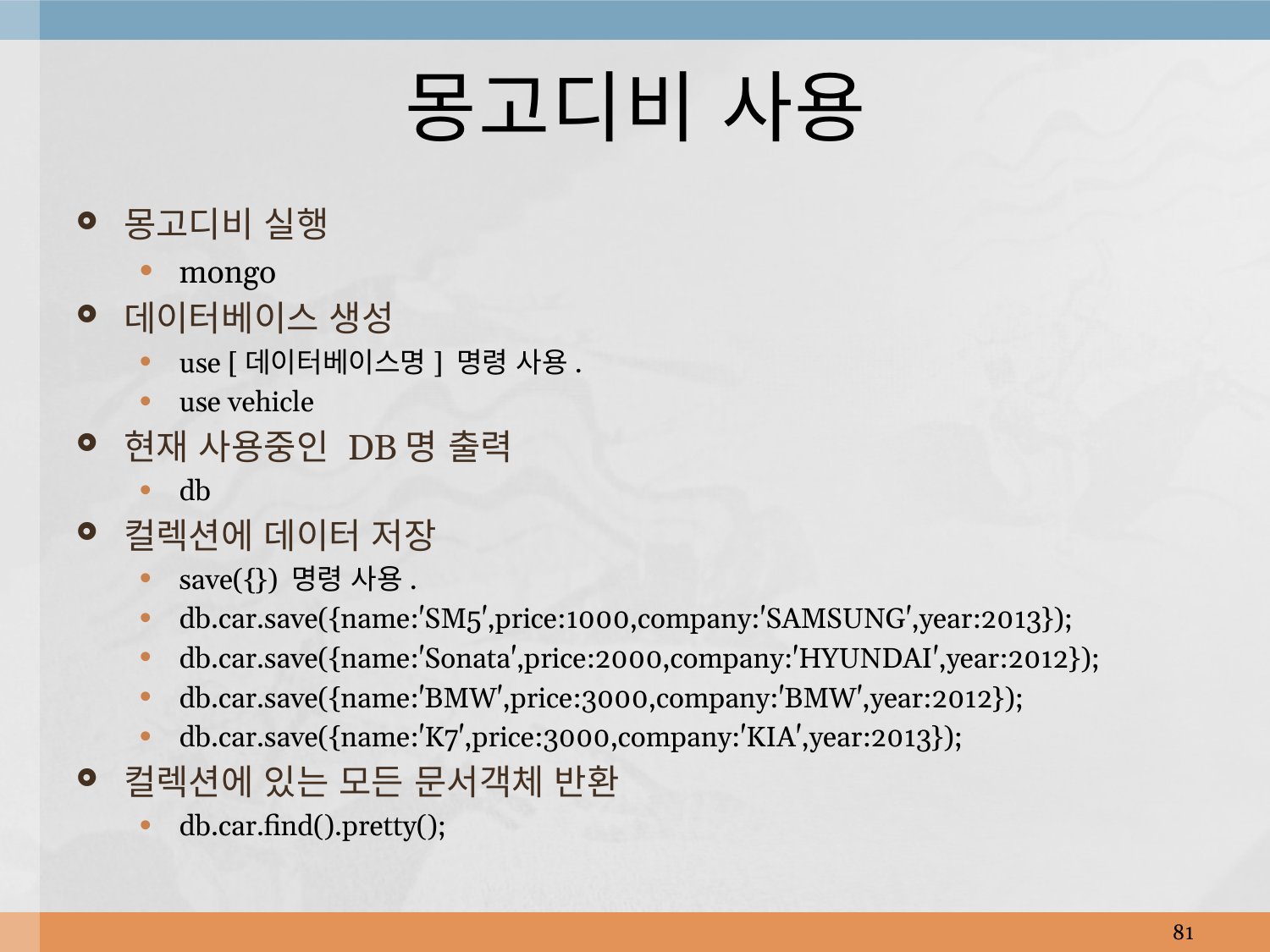

# 몽고디비 사용
몽고디비 실행
mongo
데이터베이스 생성
use [데이터베이스명] 명령 사용.
use vehicle
현재 사용중인 DB명 출력
db
컬렉션에 데이터 저장
save({}) 명령 사용.
db.car.save({name:'SM5',price:1000,company:'SAMSUNG',year:2013});
db.car.save({name:'Sonata',price:2000,company:'HYUNDAI',year:2012});
db.car.save({name:'BMW',price:3000,company:'BMW',year:2012});
db.car.save({name:'K7',price:3000,company:'KIA',year:2013});
컬렉션에 있는 모든 문서객체 반환
db.car.find().pretty();

81